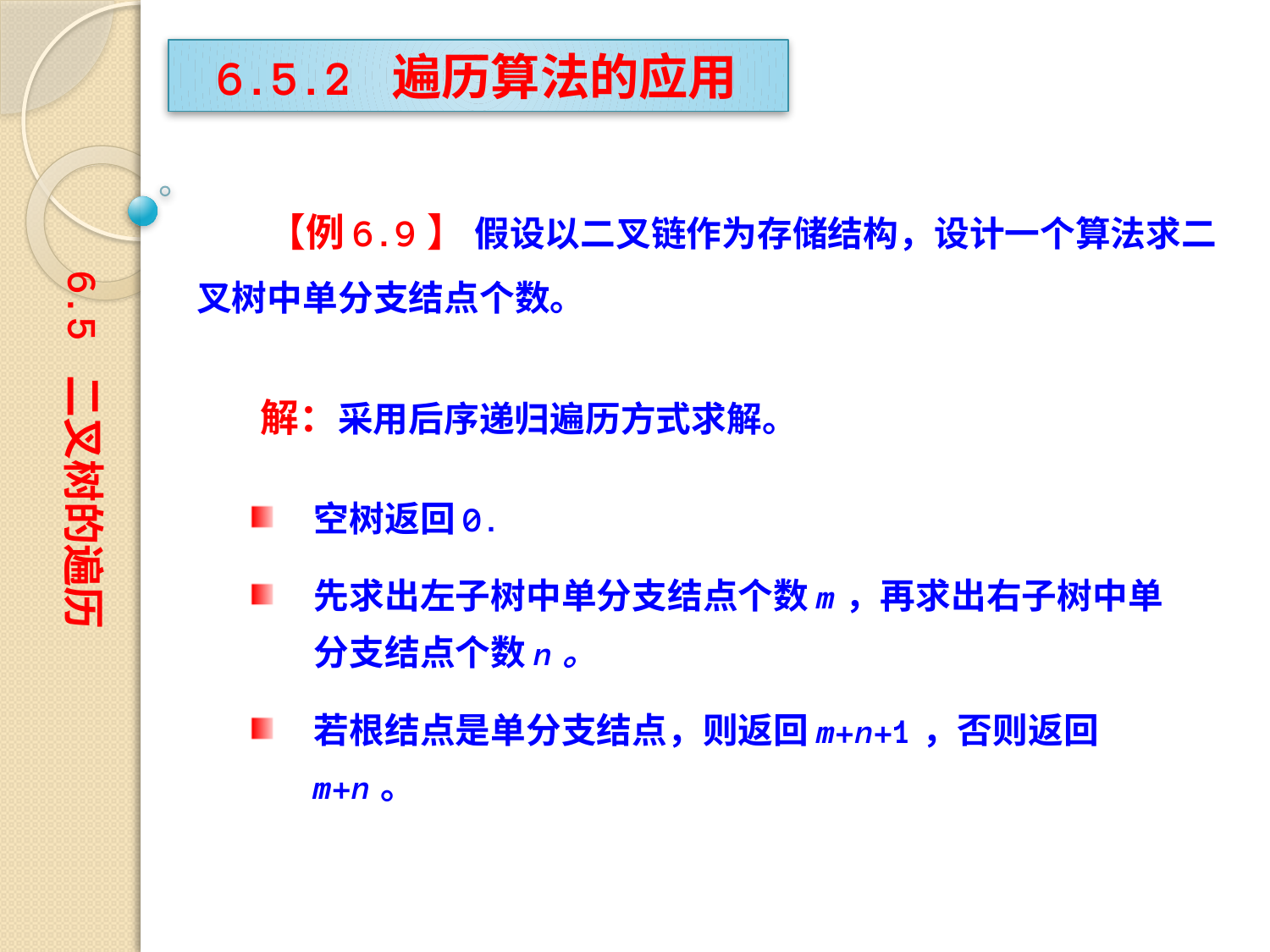

6.5.2 遍历算法的应用
　　【例6.9】 假设以二叉链作为存储结构，设计一个算法求二叉树中单分支结点个数。
6.5 二叉树的遍历
解：采用后序递归遍历方式求解。
空树返回0.
先求出左子树中单分支结点个数m，再求出右子树中单分支结点个数n。
若根结点是单分支结点，则返回m+n+1，否则返回m+n。